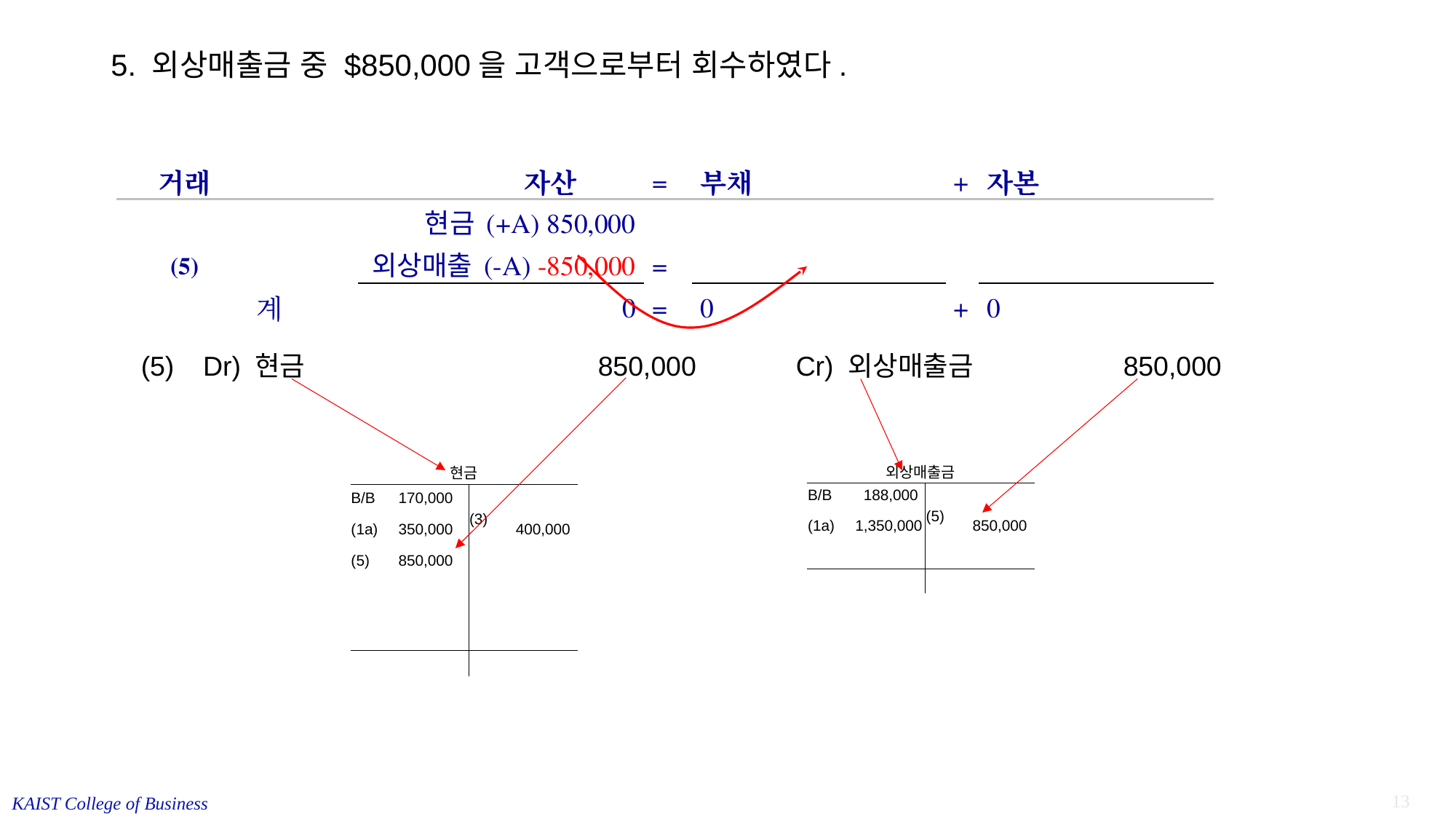

# 5. 외상매출금 중 $850,000을 고객으로부터 회수하였다.
|  |  |  |  |  |  |  |  |  |  |  |  |  |  |  |
| --- | --- | --- | --- | --- | --- | --- | --- | --- | --- | --- | --- | --- | --- | --- |
| 거래 |  |  |  |  |  | 자산 |  |  | = | 부채 | + | 자본 |  |  |
| (5) |  |  |  |  | 현금 (+A) 850,000 외상매출 (-A) -850,000 |  |  |  | = |  |  |  |  |  |
|  |  |  |  | 계 | 0 |  |  |  | = | 0 | + | 0 |  |  |
|  |  |  |  |  |  |  |  |  |  |  |  |  |  |  |

(5)	 Dr) 현금	   	850,000      		Cr) 외상매출금		850,000
| 현금 |  |  |  |
| --- | --- | --- | --- |
| B/B | 170,000 |  |  |
| (1a) | 350,000 | (3) | 400,000 |
| (5) | 850,000 |  |  |
|  |  |  |  |
|  |  |  |  |
|  |  |  |  |
|  |  |  |  |
| 외상매출금 |  |  |  |
| --- | --- | --- | --- |
| B/B | 188,000 |  |  |
| (1a) | 1,350,000 | (5) | 850,000 |
|  |  |  |  |
|  |  |  |  |